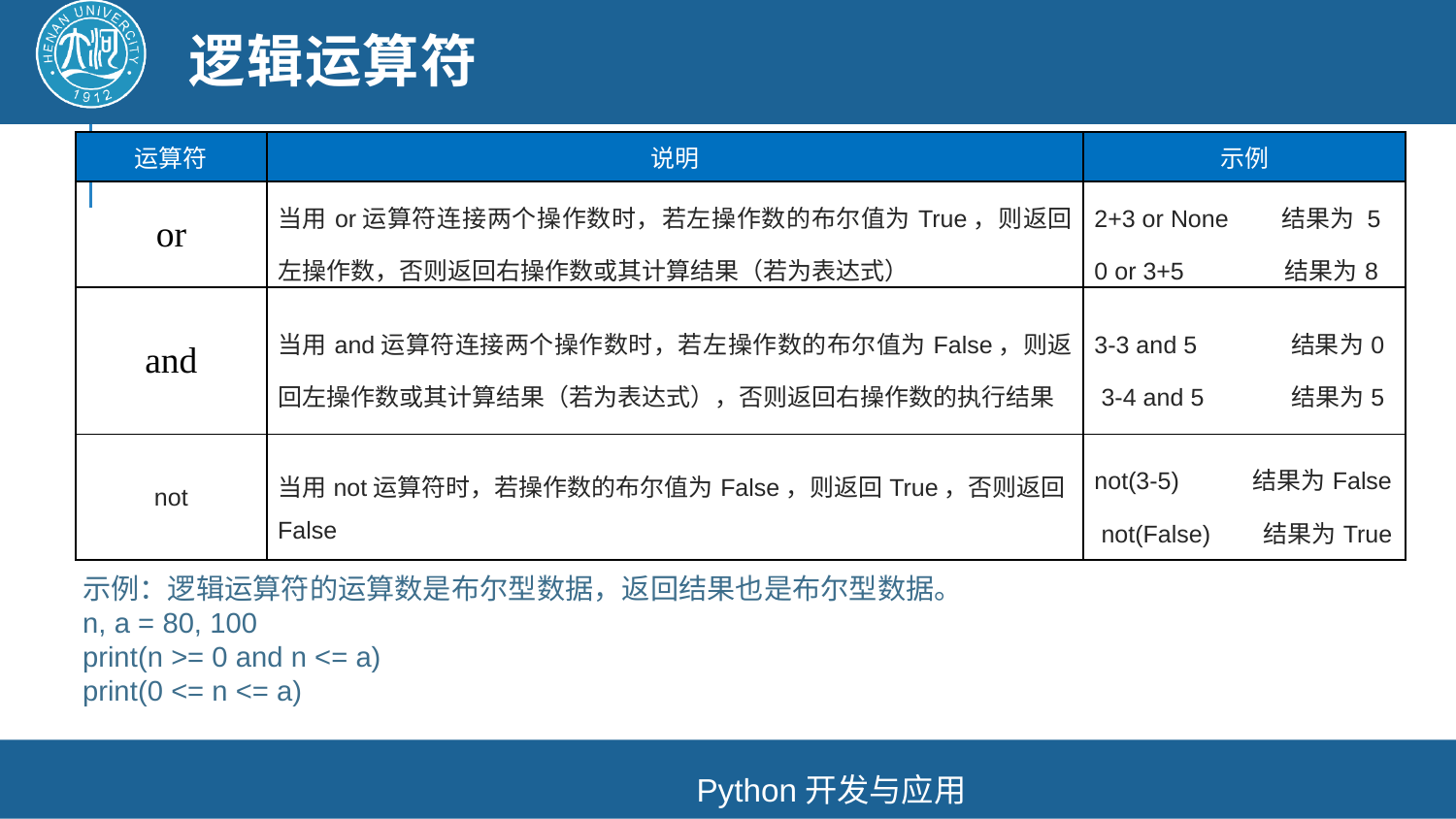

# 逻辑运算符
| 运算符 | 说明 | 示例 |
| --- | --- | --- |
| or | 当用or运算符连接两个操作数时，若左操作数的布尔值为True，则返回左操作数，否则返回右操作数或其计算结果（若为表达式） | 2+3 or None 结果为 5 0 or 3+5 结果为8 |
| and | 当用and运算符连接两个操作数时，若左操作数的布尔值为False，则返回左操作数或其计算结果（若为表达式），否则返回右操作数的执行结果 | 3-3 and 5 结果为0 3-4 and 5 结果为5 |
| not | 当用not运算符时，若操作数的布尔值为False，则返回True，否则返回False | not(3-5) 结果为False not(False) 结果为True |
示例：逻辑运算符的运算数是布尔型数据，返回结果也是布尔型数据。
n, a = 80, 100
print(n >= 0 and n <= a)
print(0 <= n <= a)

Python开发与应用
66